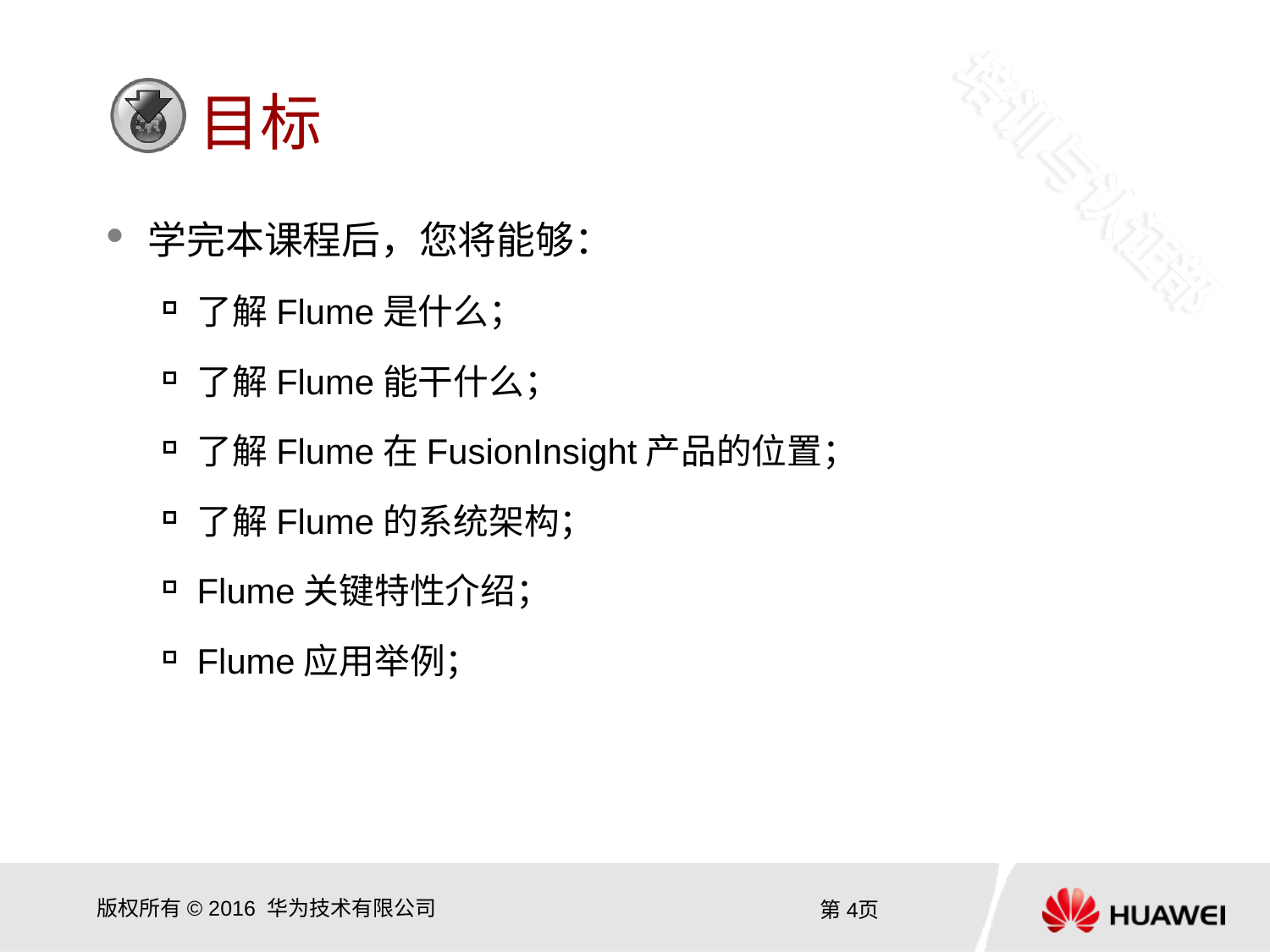

学完本课程后，您将能够：
了解Flume是什么；
了解Flume能干什么；
了解Flume在FusionInsight产品的位置；
了解Flume的系统架构；
Flume关键特性介绍；
Flume应用举例；